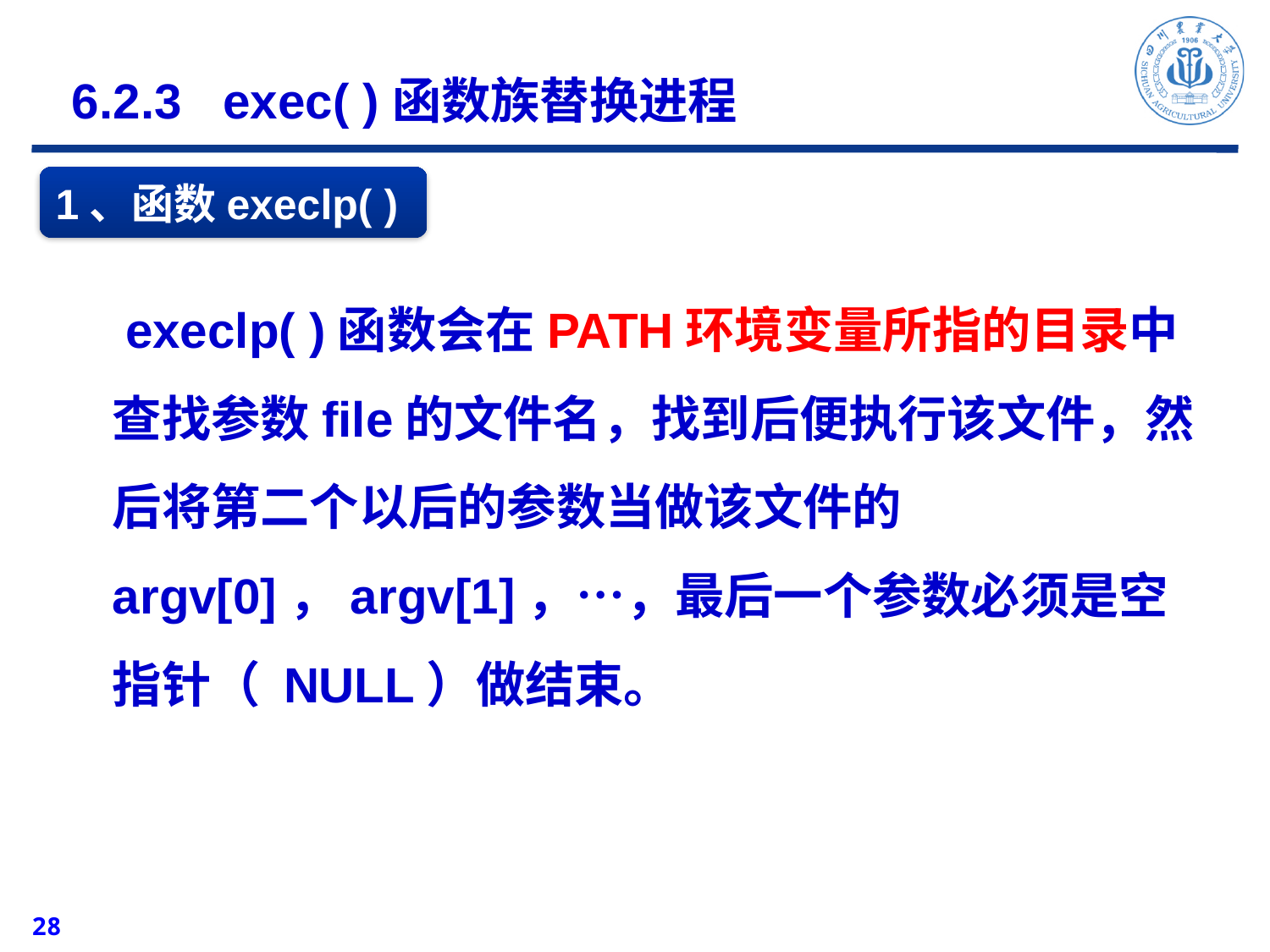

6.2.3   exec( )函数族替换进程
1、函数execlp( )
execlp( )函数会在PATH环境变量所指的目录中查找参数file的文件名，找到后便执行该文件，然后将第二个以后的参数当做该文件的argv[0]，argv[1]，…，最后一个参数必须是空指针（ NULL）做结束。